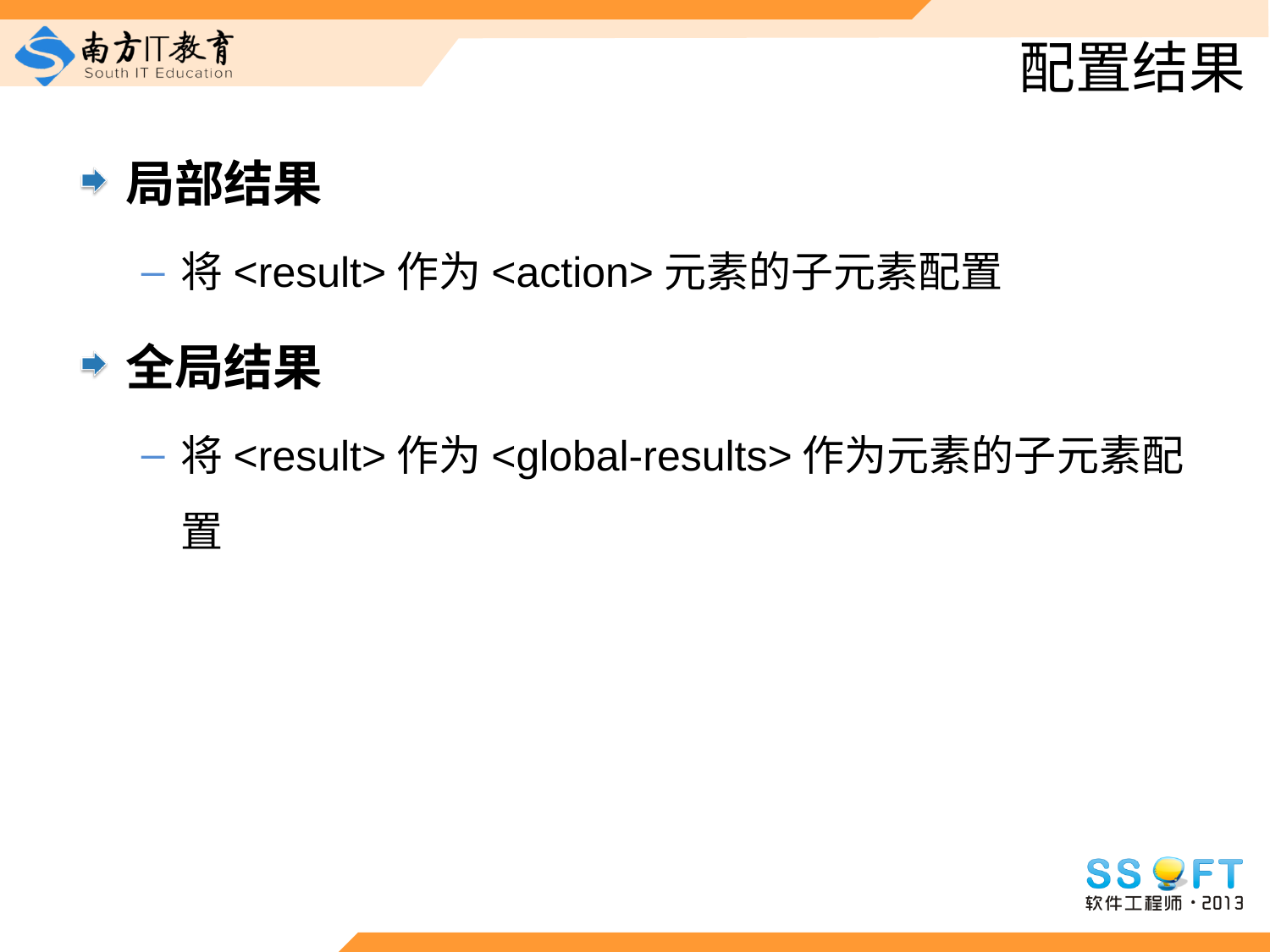

# 配置结果
局部结果
将<result>作为<action>元素的子元素配置
全局结果
将<result>作为<global-results>作为元素的子元素配置